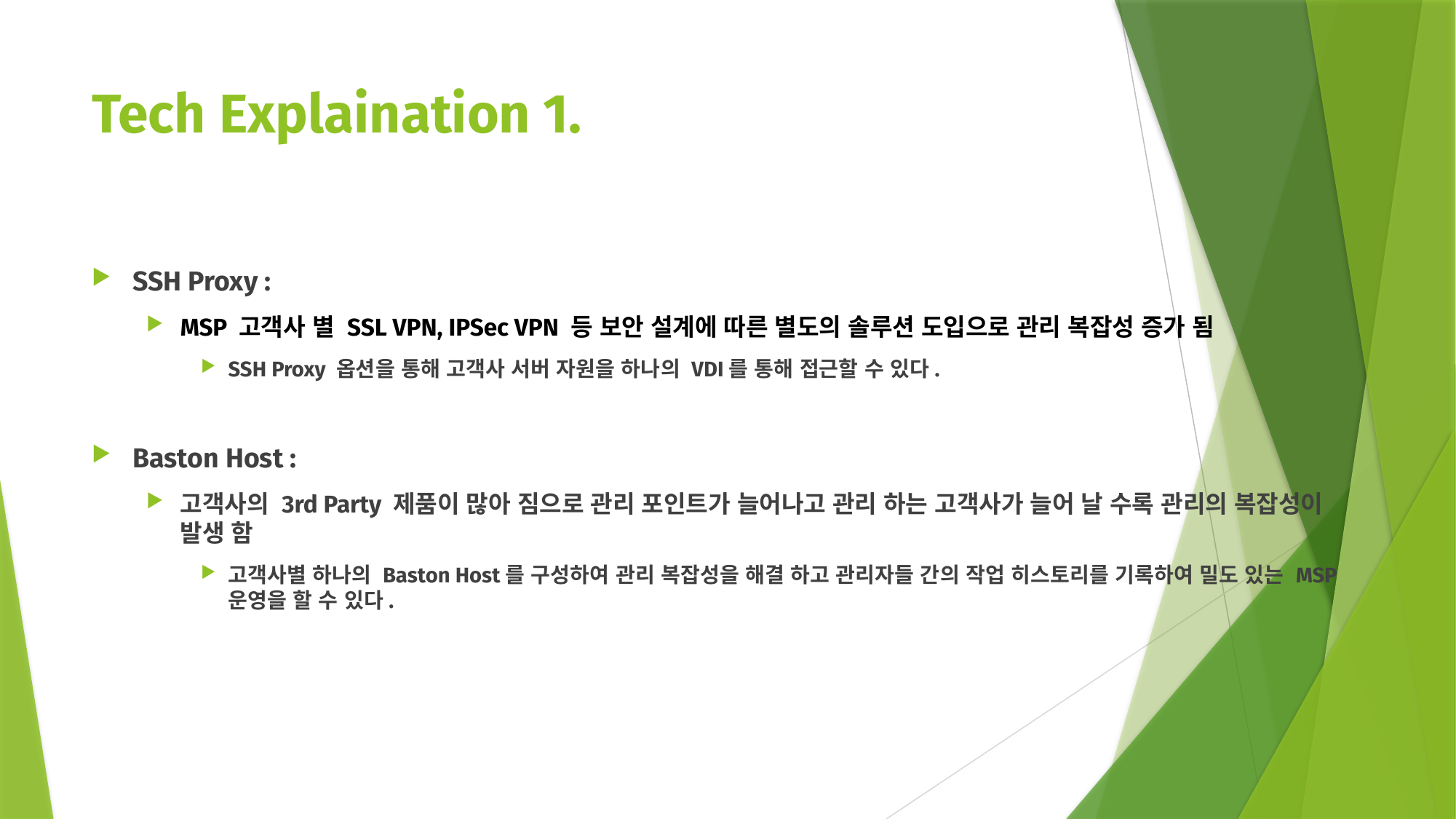

# Tech Explaination 1.
SSH Proxy :
MSP 고객사 별 SSL VPN, IPSec VPN 등 보안 설계에 따른 별도의 솔루션 도입으로 관리 복잡성 증가 됨
SSH Proxy 옵션을 통해 고객사 서버 자원을 하나의 VDI를 통해 접근할 수 있다.

Baston Host :
고객사의 3rd Party 제품이 많아 짐으로 관리 포인트가 늘어나고 관리 하는 고객사가 늘어 날 수록 관리의 복잡성이 발생 함
고객사별 하나의 Baston Host를 구성하여 관리 복잡성을 해결 하고 관리자들 간의 작업 히스토리를 기록하여 밀도 있는 MSP 운영을 할 수 있다.